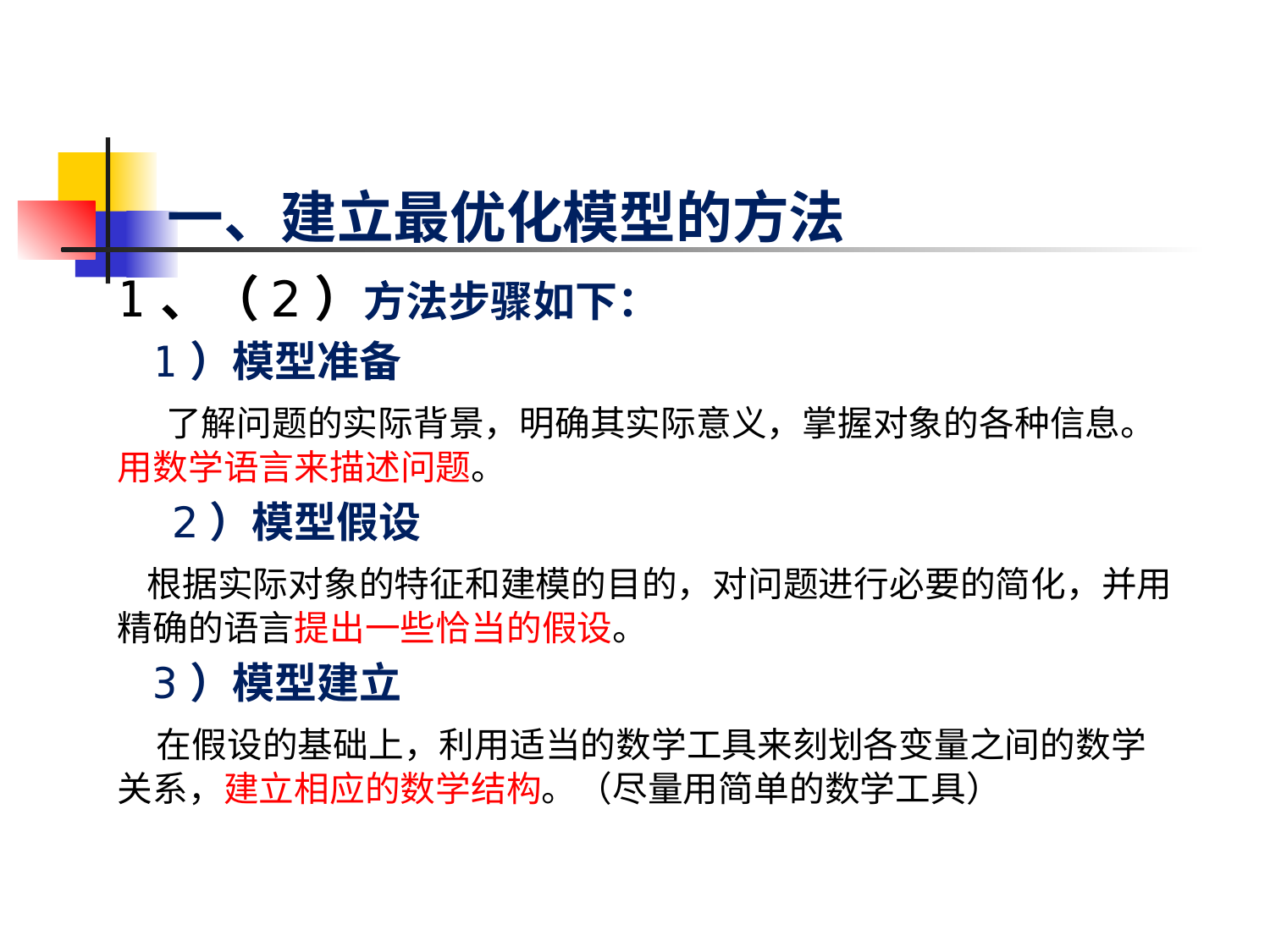

# 一、建立最优化模型的方法
1、（2）方法步骤如下：
   1）模型准备
    了解问题的实际背景，明确其实际意义，掌握对象的各种信息。用数学语言来描述问题。
     2）模型假设
  根据实际对象的特征和建模的目的，对问题进行必要的简化，并用精确的语言提出一些恰当的假设。
   3）模型建立
   在假设的基础上，利用适当的数学工具来刻划各变量之间的数学关系，建立相应的数学结构。（尽量用简单的数学工具）